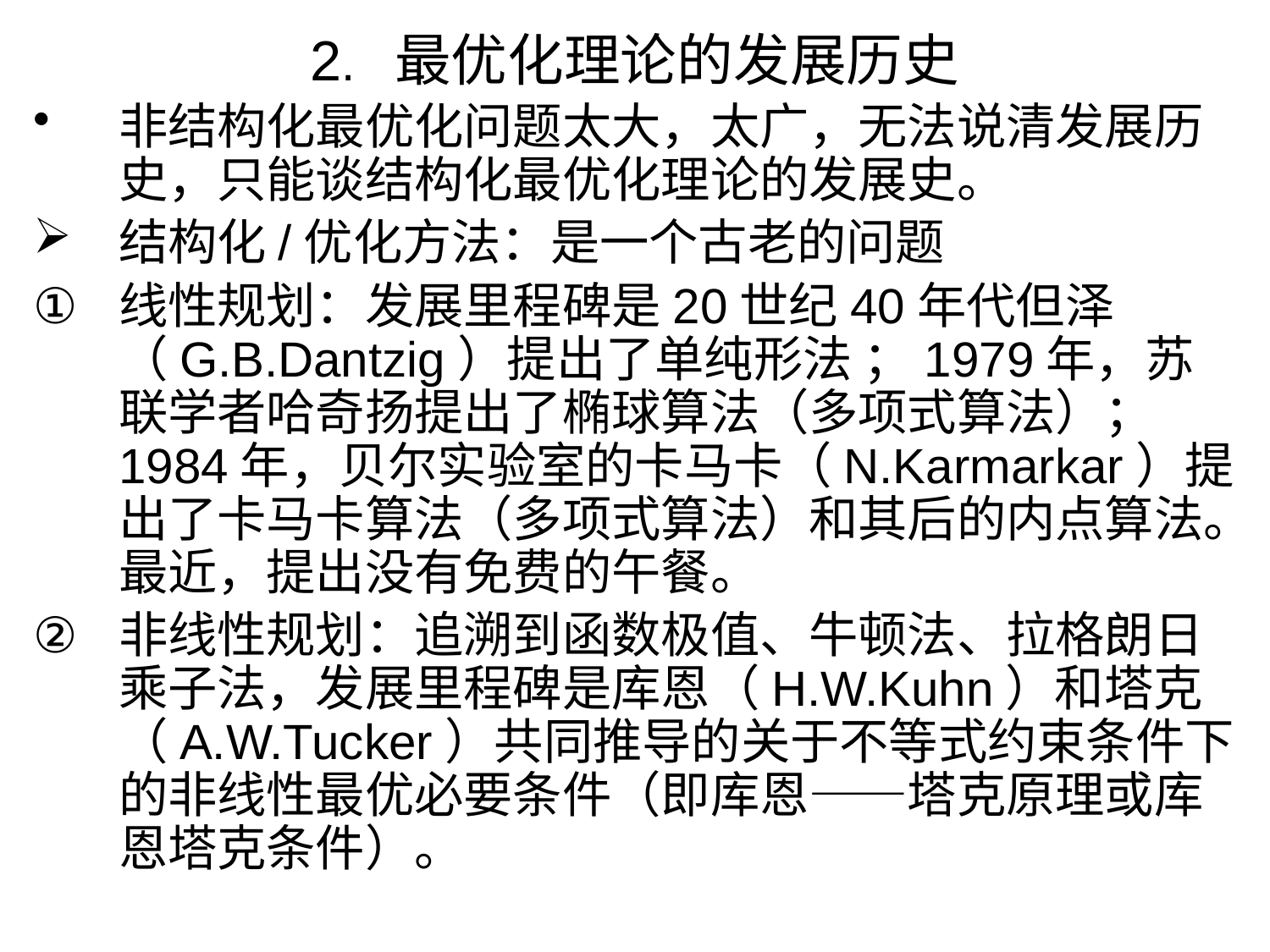

# 2.  最优化理论的发展历史
非结构化最优化问题太大，太广，无法说清发展历史，只能谈结构化最优化理论的发展史。
结构化/优化方法：是一个古老的问题
线性规划：发展里程碑是20世纪40年代但泽（G.B.Dantzig）提出了单纯形法 ；1979年，苏联学者哈奇扬提出了椭球算法（多项式算法）；1984年，贝尔实验室的卡马卡（N.Karmarkar）提出了卡马卡算法（多项式算法）和其后的内点算法。最近，提出没有免费的午餐。
非线性规划：追溯到函数极值、牛顿法、拉格朗日乘子法，发展里程碑是库恩（H.W.Kuhn）和塔克（A.W.Tucker）共同推导的关于不等式约束条件下的非线性最优必要条件（即库恩——塔克原理或库恩塔克条件）。